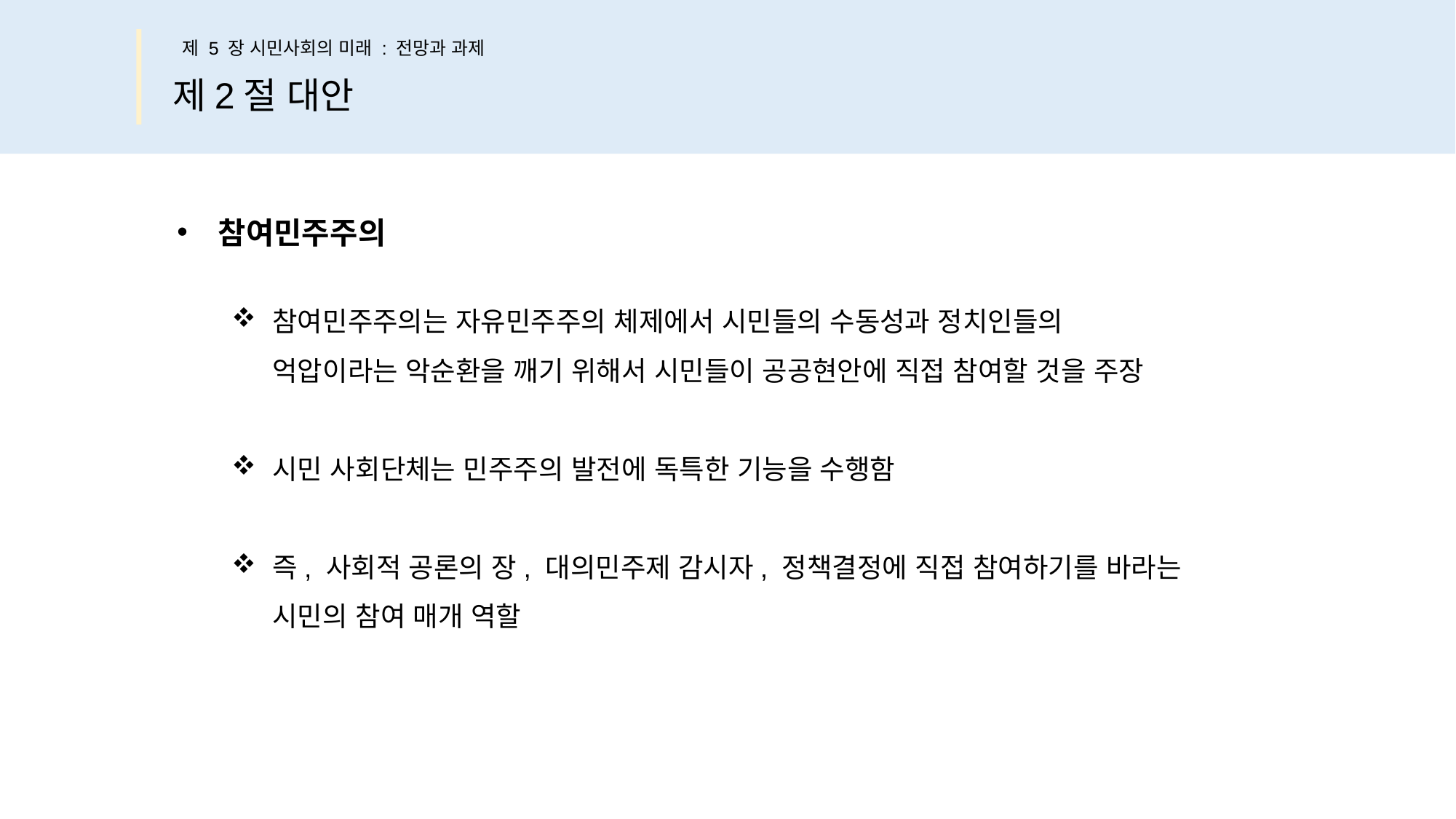

제 5 장 시민사회의 미래 : 전망과 과제
제2절 대안
참여민주주의

참여민주주의는 자유민주주의 체제에서 시민들의 수동성과 정치인들의
억압이라는 악순환을 깨기 위해서 시민들이 공공현안에 직접 참여할 것을 주장

시민 사회단체는 민주주의 발전에 독특한 기능을 수행함

즉, 사회적 공론의 장, 대의민주제 감시자, 정책결정에 직접 참여하기를 바라는
시민의 참여 매개 역할